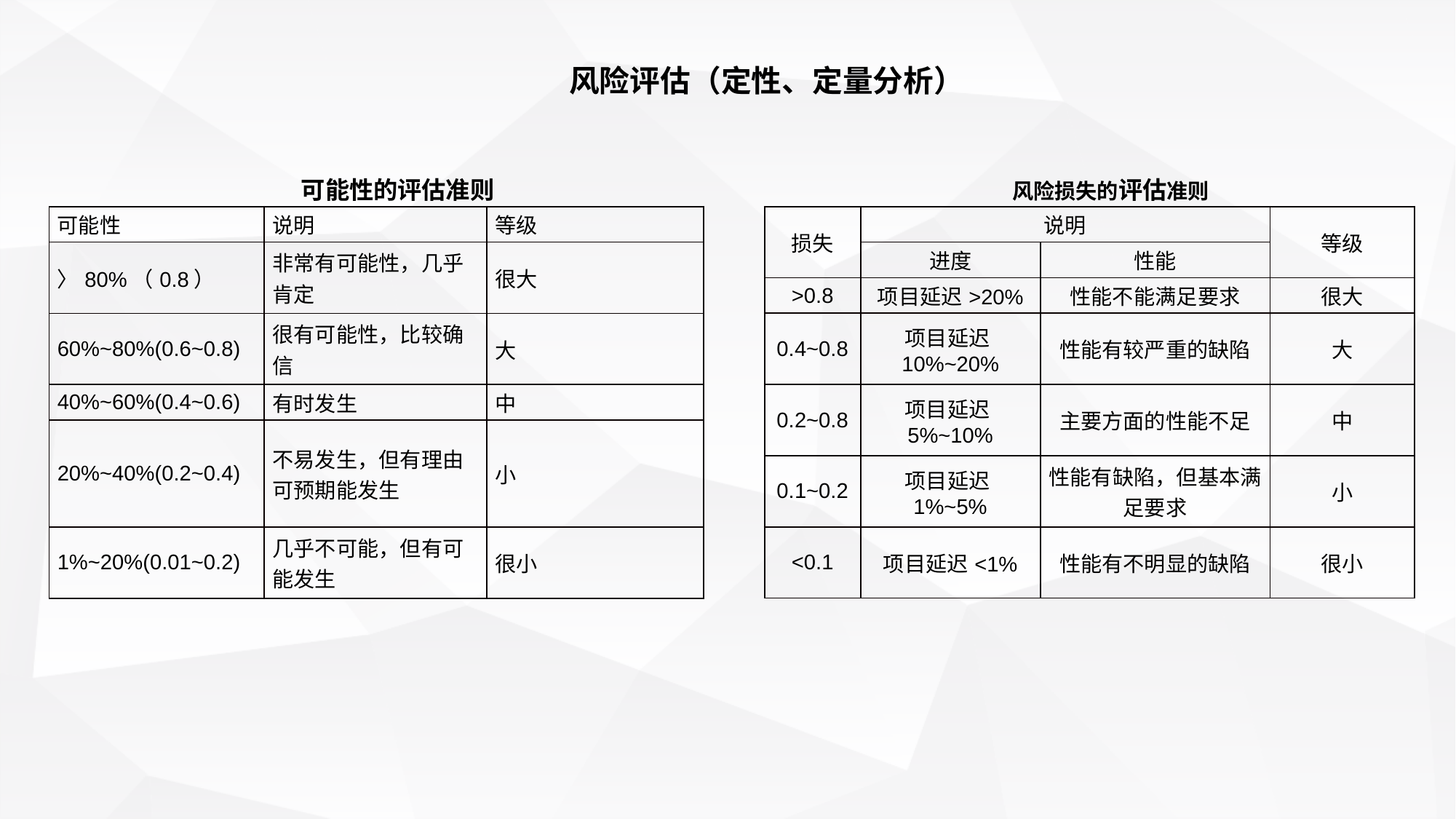

风险评估（定性、定量分析）
可能性的评估准则
风险损失的评估准则
| 可能性 | 说明 | 等级 |
| --- | --- | --- |
| 〉80%（0.8） | 非常有可能性，几乎肯定 | 很大 |
| 60%~80%(0.6~0.8) | 很有可能性，比较确信 | 大 |
| 40%~60%(0.4~0.6) | 有时发生 | 中 |
| 20%~40%(0.2~0.4) | 不易发生，但有理由可预期能发生 | 小 |
| 1%~20%(0.01~0.2) | 几乎不可能，但有可能发生 | 很小 |
| 损失 | 说明 |  | 等级 |
| --- | --- | --- | --- |
|  | 进度 | 性能 |  |
| >0.8 | 项目延迟>20% | 性能不能满足要求 | 很大 |
| 0.4~0.8 | 项目延迟10%~20% | 性能有较严重的缺陷 | 大 |
| 0.2~0.8 | 项目延迟5%~10% | 主要方面的性能不足 | 中 |
| 0.1~0.2 | 项目延迟1%~5% | 性能有缺陷，但基本满足要求 | 小 |
| <0.1 | 项目延迟<1% | 性能有不明显的缺陷 | 很小 |